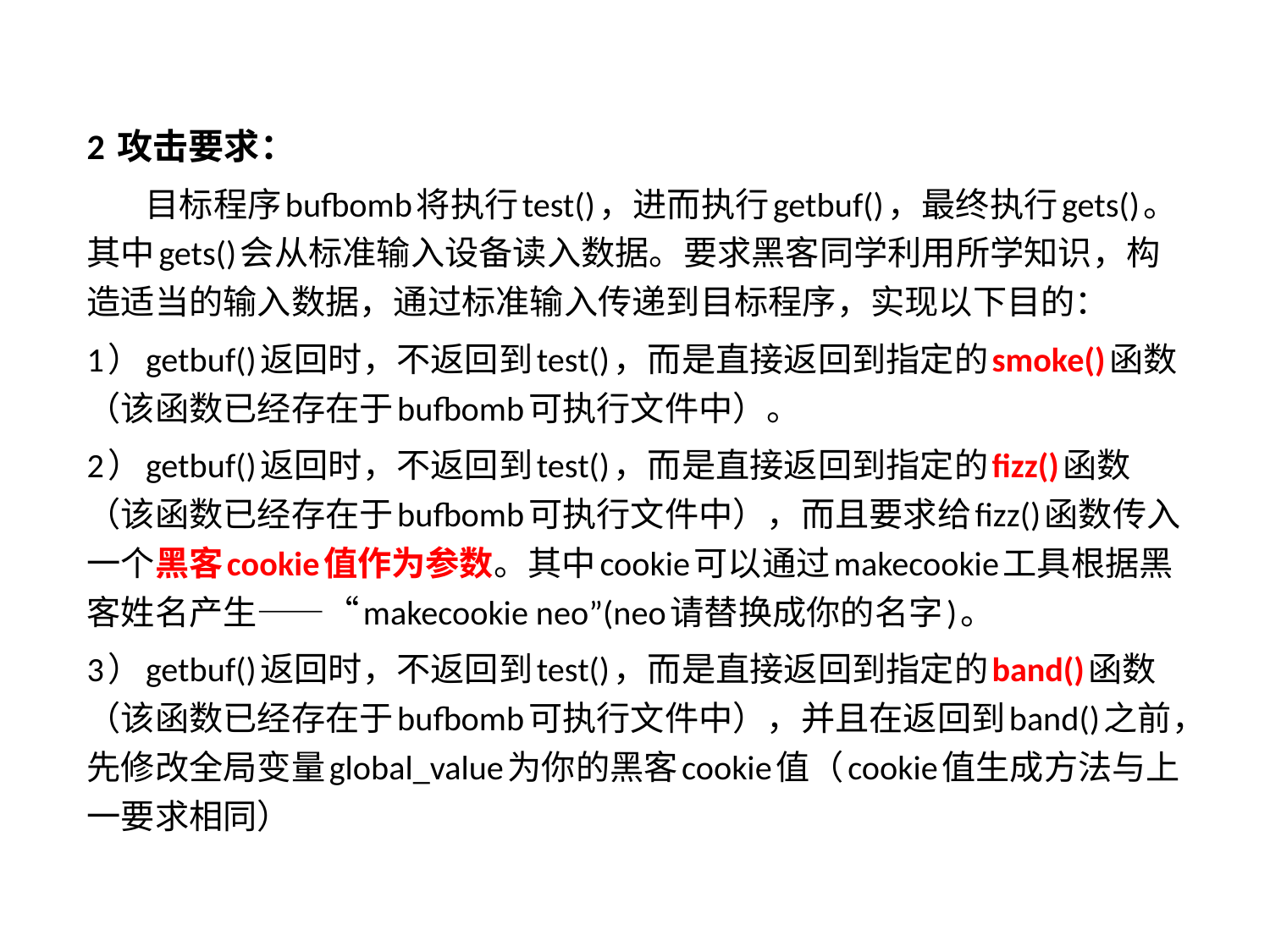

2 攻击要求：
	目标程序bufbomb将执行test()，进而执行getbuf()，最终执行gets()。其中gets()会从标准输入设备读入数据。要求黑客同学利用所学知识，构造适当的输入数据，通过标准输入传递到目标程序，实现以下目的：
1）getbuf()返回时，不返回到test()，而是直接返回到指定的smoke()函数（该函数已经存在于bufbomb可执行文件中）。
2）getbuf()返回时，不返回到test()，而是直接返回到指定的fizz()函数（该函数已经存在于bufbomb可执行文件中），而且要求给fizz()函数传入一个黑客cookie值作为参数。其中cookie可以通过makecookie工具根据黑客姓名产生——“makecookie neo”(neo请替换成你的名字)。
3）getbuf()返回时，不返回到test()，而是直接返回到指定的band()函数（该函数已经存在于bufbomb可执行文件中），并且在返回到band()之前，先修改全局变量global_value为你的黑客cookie值（cookie值生成方法与上一要求相同）